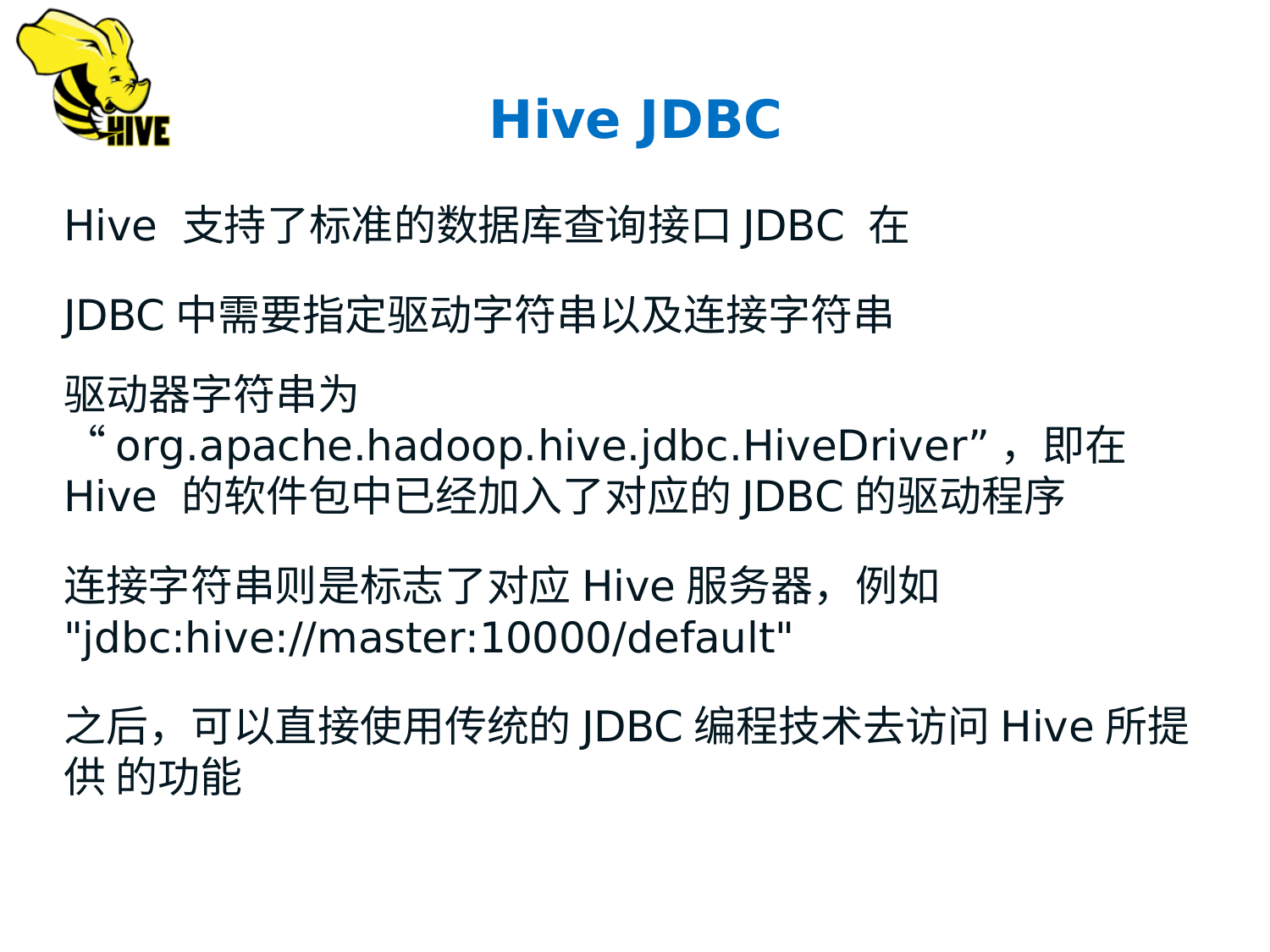

# Hive JDBC
Hive 支持了标准的数据库查询接口JDBC 在JDBC中需要指定驱动字符串以及连接字符串
驱动器字符串为 “org.apache.hadoop.hive.jdbc.HiveDriver”，即在Hive 的软件包中已经加入了对应的JDBC的驱动程序

连接字符串则是标志了对应Hive服务器，例如
"jdbc:hive://master:10000/default"
之后，可以直接使用传统的JDBC编程技术去访问Hive所提供 的功能